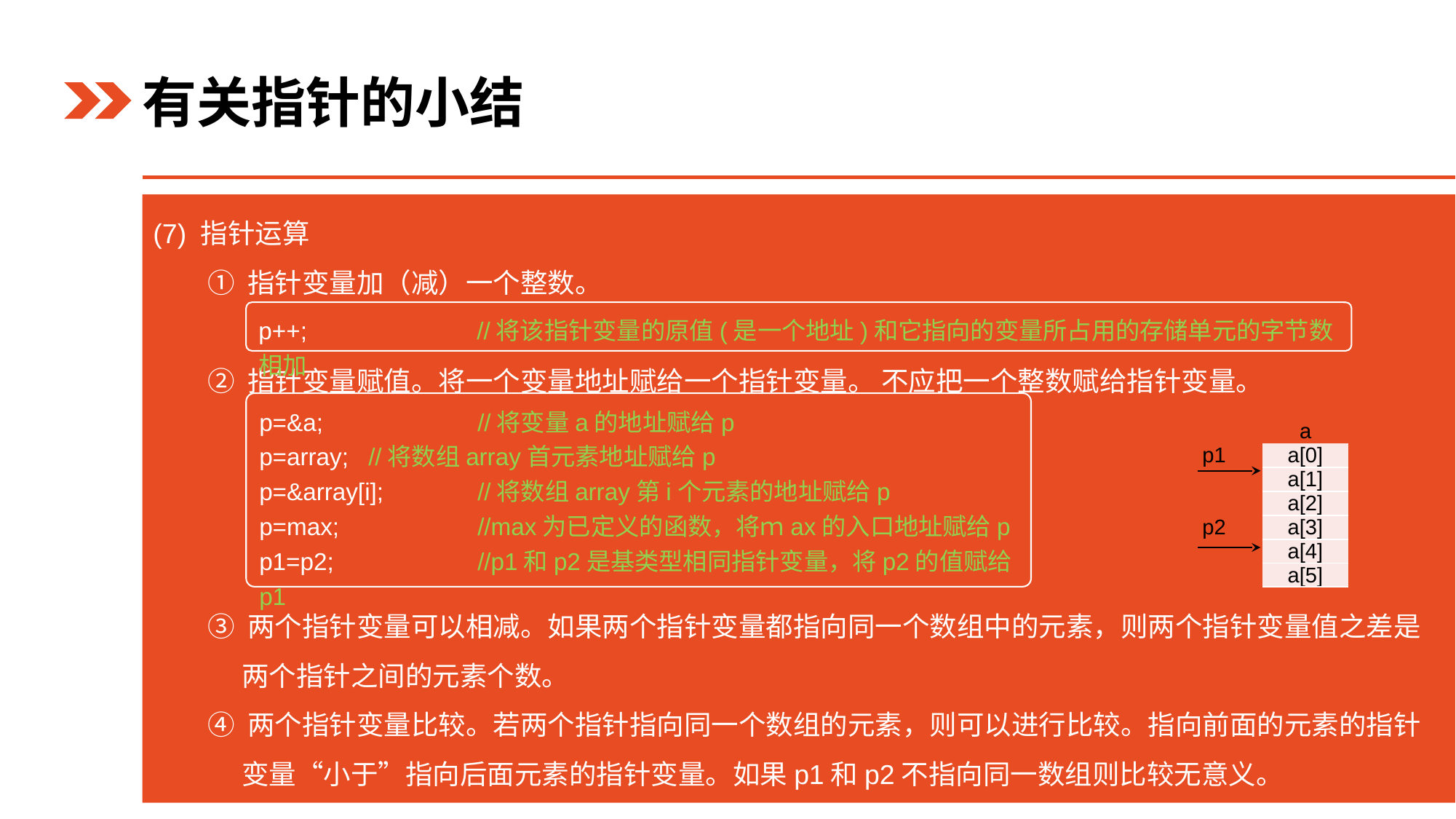

有关指针的小结

(7) 指针运算
① 指针变量加（减）一个整数。

② 指针变量赋值。将一个变量地址赋给一个指针变量。 不应把一个整数赋给指针变量。

③ 两个指针变量可以相减。如果两个指针变量都指向同一个数组中的元素，则两个指针变量值之差是两个指针之间的元素个数。
④ 两个指针变量比较。若两个指针指向同一个数组的元素，则可以进行比较。指向前面的元素的指针变量“小于”指向后面元素的指针变量。如果p1和p2不指向同一数组则比较无意义。
p++;		//将该指针变量的原值(是一个地址)和它指向的变量所占用的存储单元的字节数相加
p=&a; 		//将变量a的地址赋给p
p=array; 	//将数组array首元素地址赋给p
p=&array[i];	//将数组array第i个元素的地址赋给p
p=max;		//max为已定义的函数，将ｍax的入口地址赋给p
p1=p2;		//p1和p2是基类型相同指针变量，将p2的值赋给p1
|  | a |
| --- | --- |
| p1 | a[0] |
|  | a[1] |
|  | a[2] |
| p2 | a[3] |
|  | a[4] |
|  | a[5] |